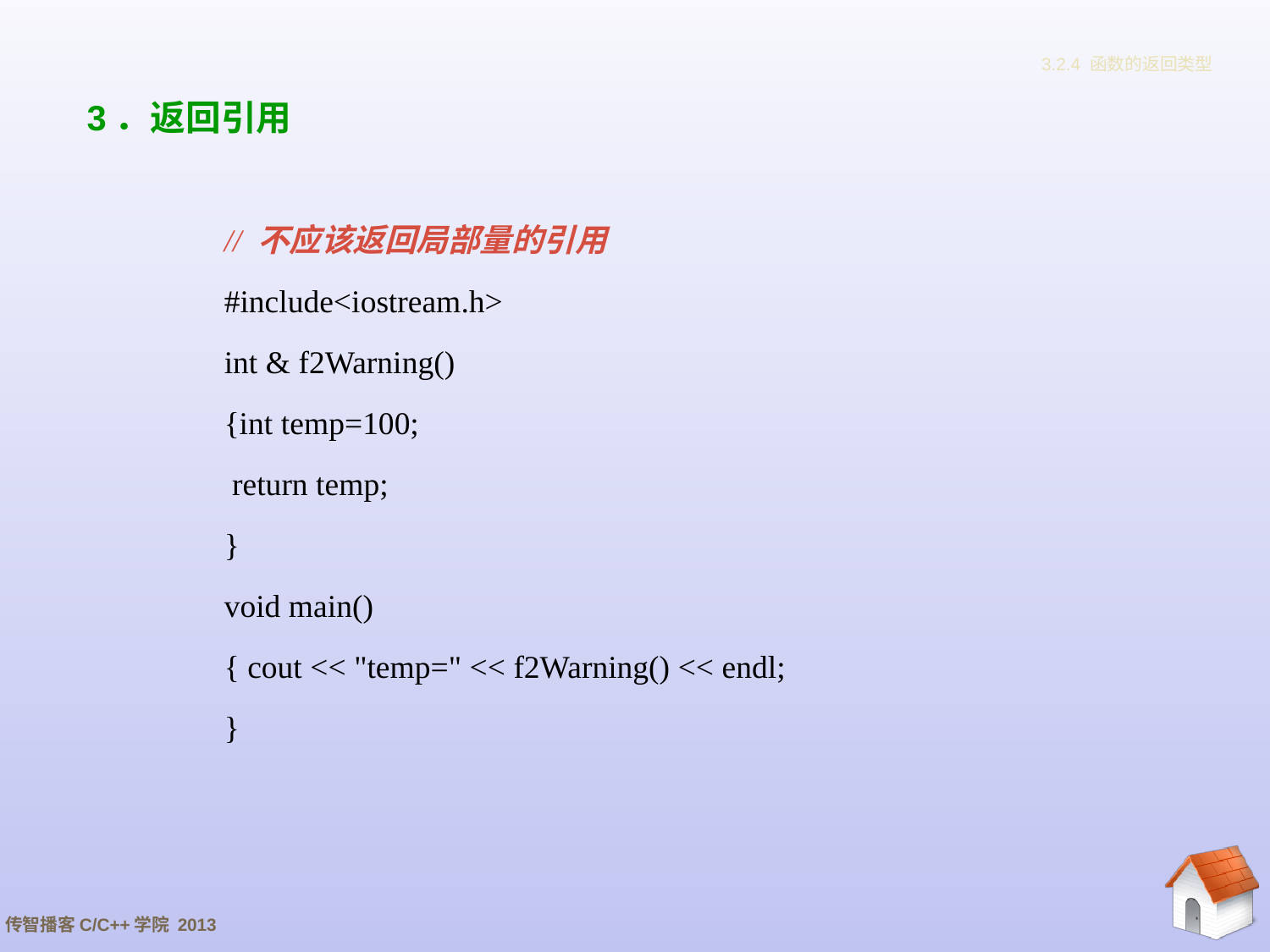

# 3.2.4 函数的返回类型
3．返回引用
// 不应该返回局部量的引用
#include<iostream.h>
int & f2Warning()
{int temp=100;
 return temp;
}
void main()
{ cout << "temp=" << f2Warning() << endl;
}